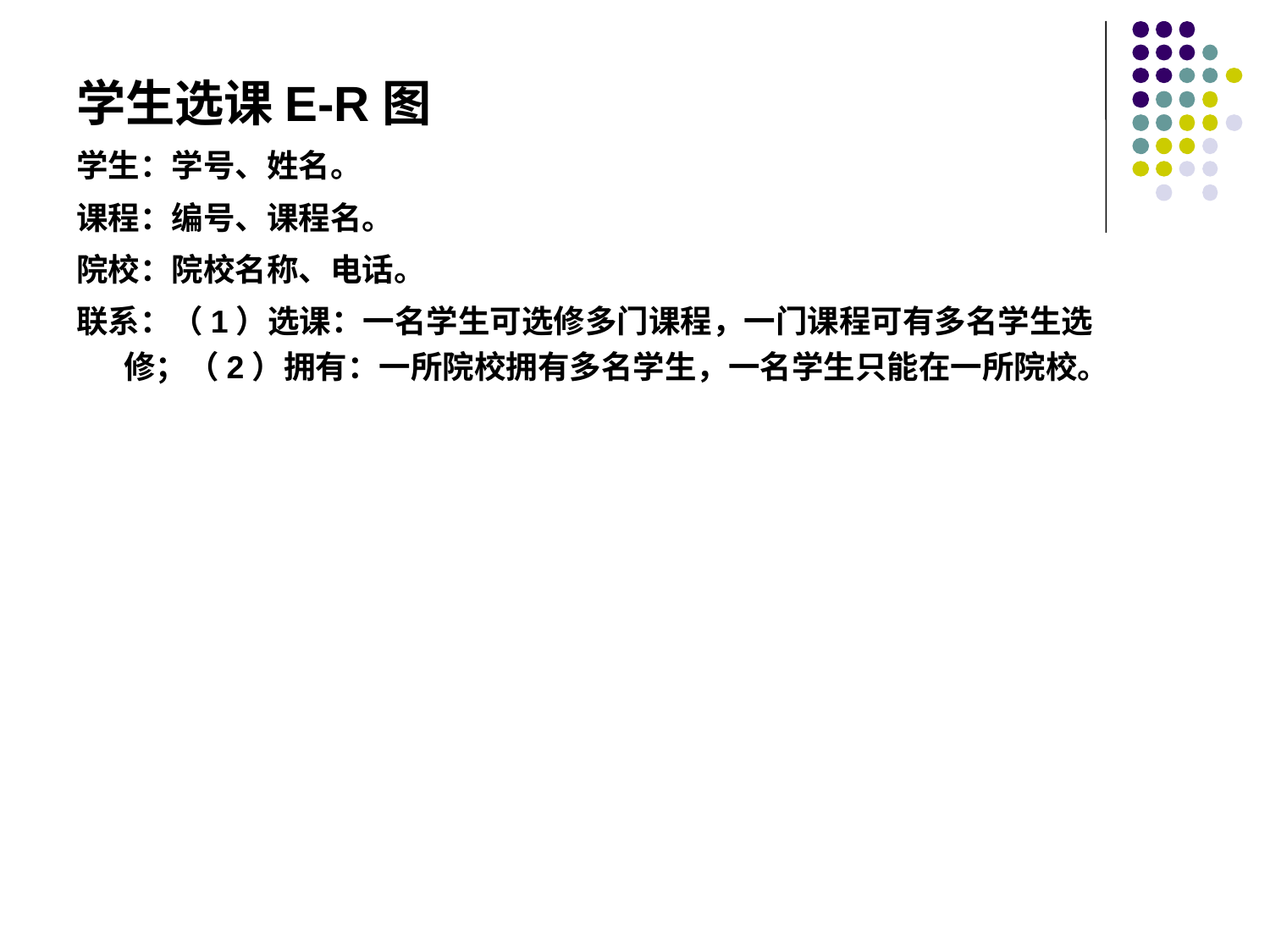

学生选课E-R图
学生：学号、姓名。
课程：编号、课程名。
院校：院校名称、电话。
联系：（1）选课：一名学生可选修多门课程，一门课程可有多名学生选修；（2）拥有：一所院校拥有多名学生，一名学生只能在一所院校。